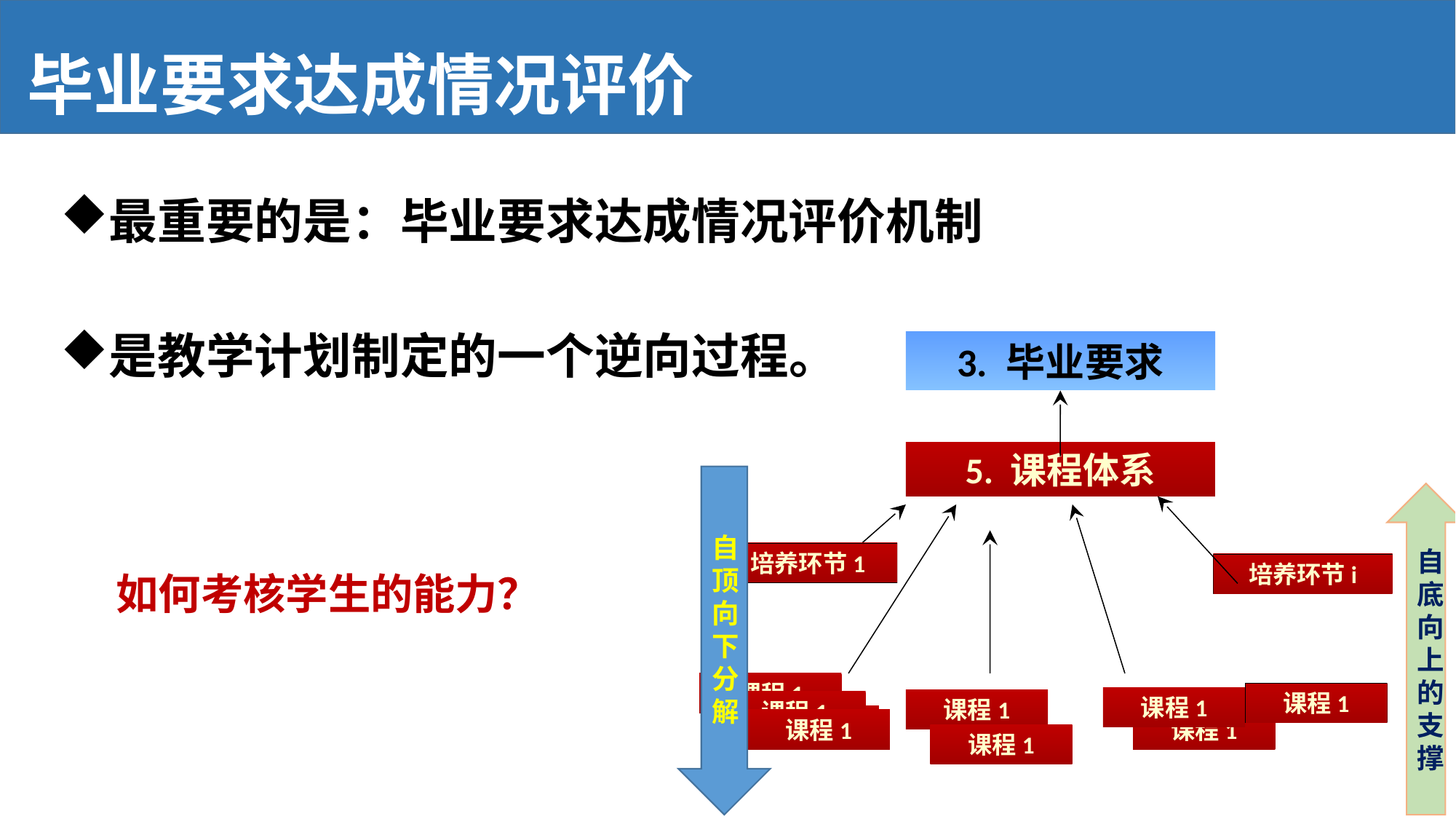

# 毕业要求达成情况评价
最重要的是：毕业要求达成情况评价机制

是教学计划制定的一个逆向过程。

3. 毕业要求

5. 课程体系
自顶向下分解
自底向上的支撑

培养环节1
培养环节i
如何考核学生的能力？
课程1
课程1
课程1
课程1
课程1
课程1
课程1
课程1
课程1